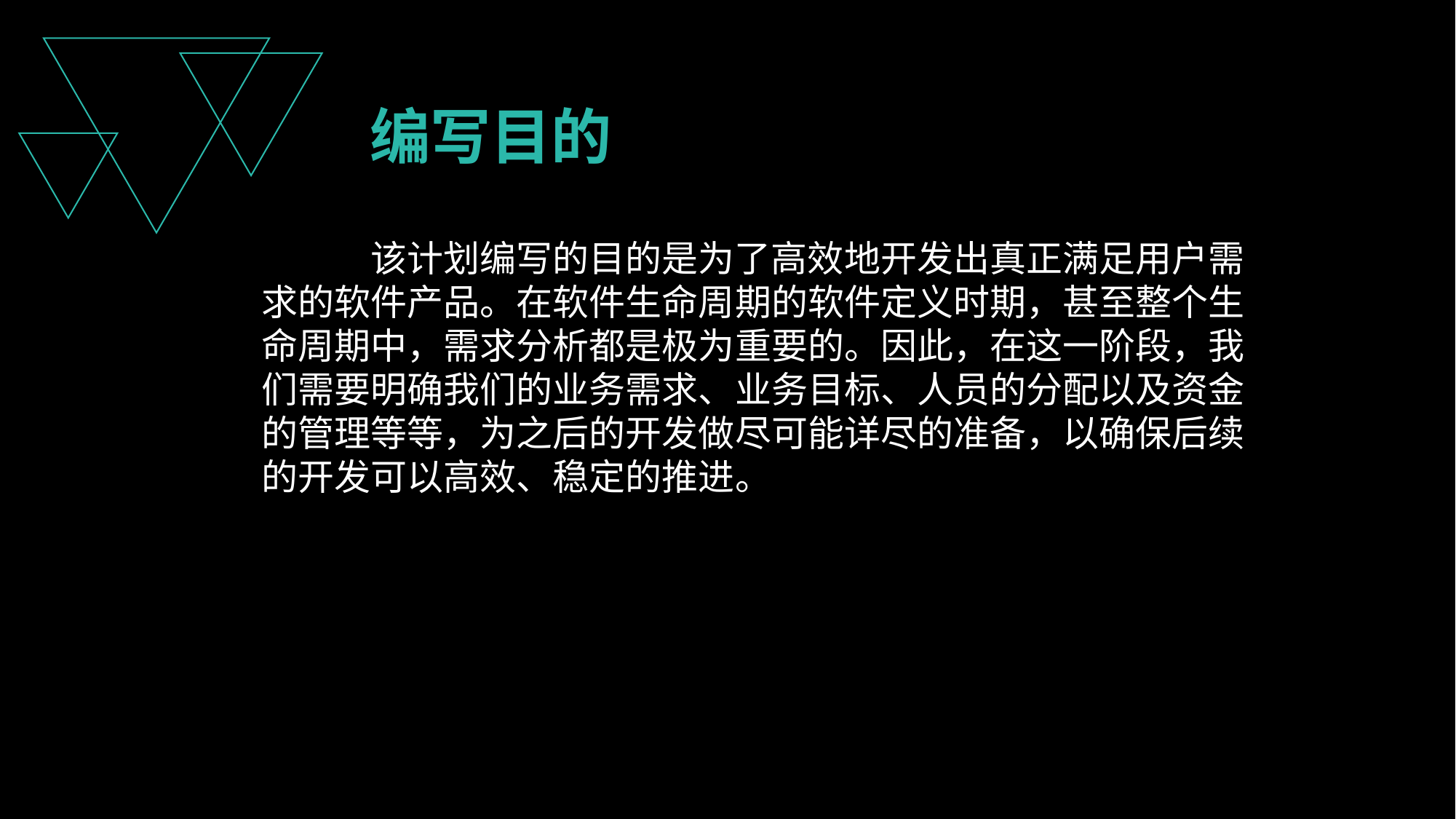

编写目的

	该计划编写的目的是为了高效地开发出真正满足用户需求的软件产品。在软件生命周期的软件定义时期，甚至整个生命周期中，需求分析都是极为重要的。因此，在这一阶段，我们需要明确我们的业务需求、业务目标、人员的分配以及资金的管理等等，为之后的开发做尽可能详尽的准备，以确保后续的开发可以高效、稳定的推进。